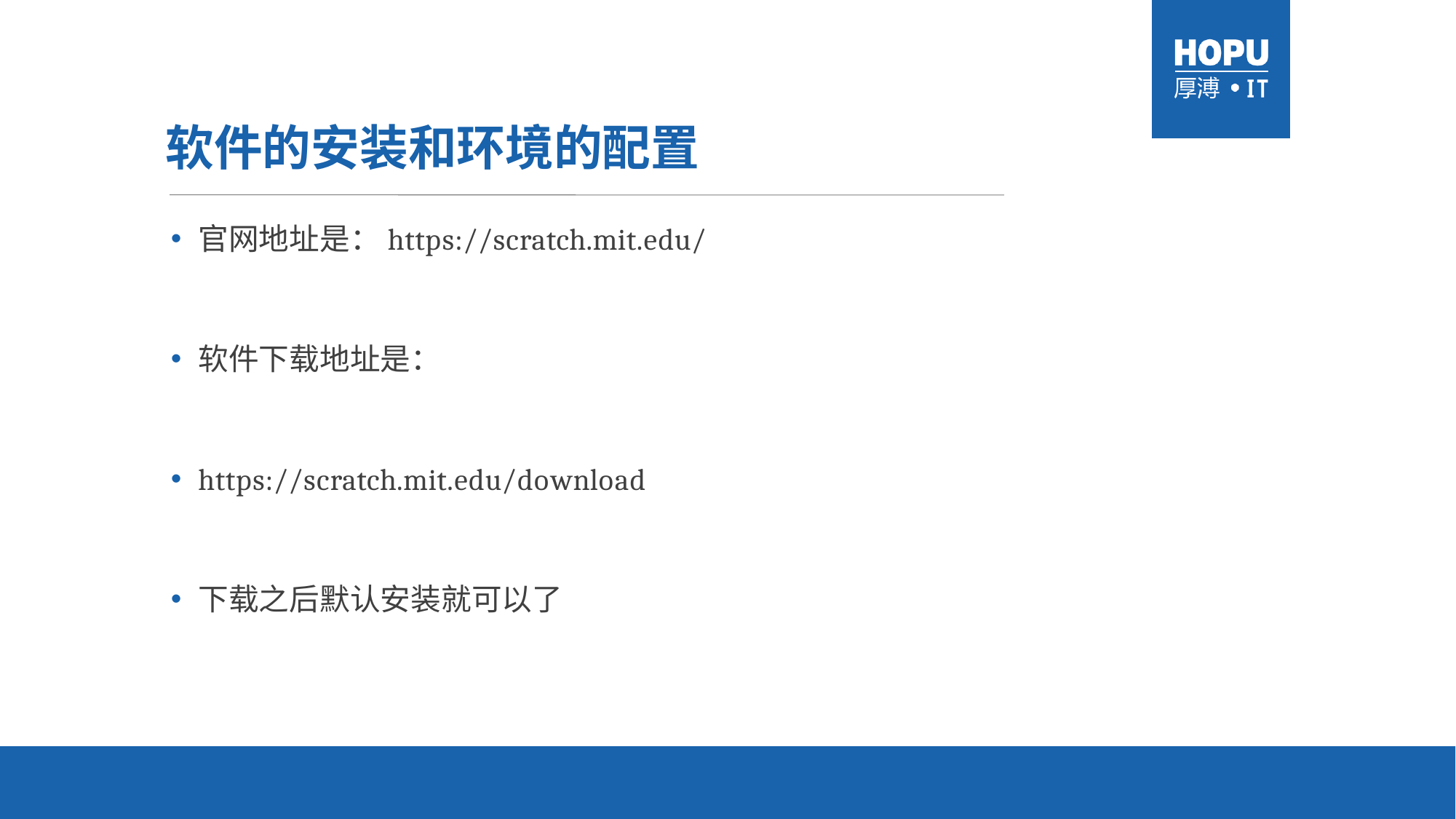

# 软件的安装和环境的配置
官网地址是：https://scratch.mit.edu/

软件下载地址是：

https://scratch.mit.edu/download

下载之后默认安装就可以了